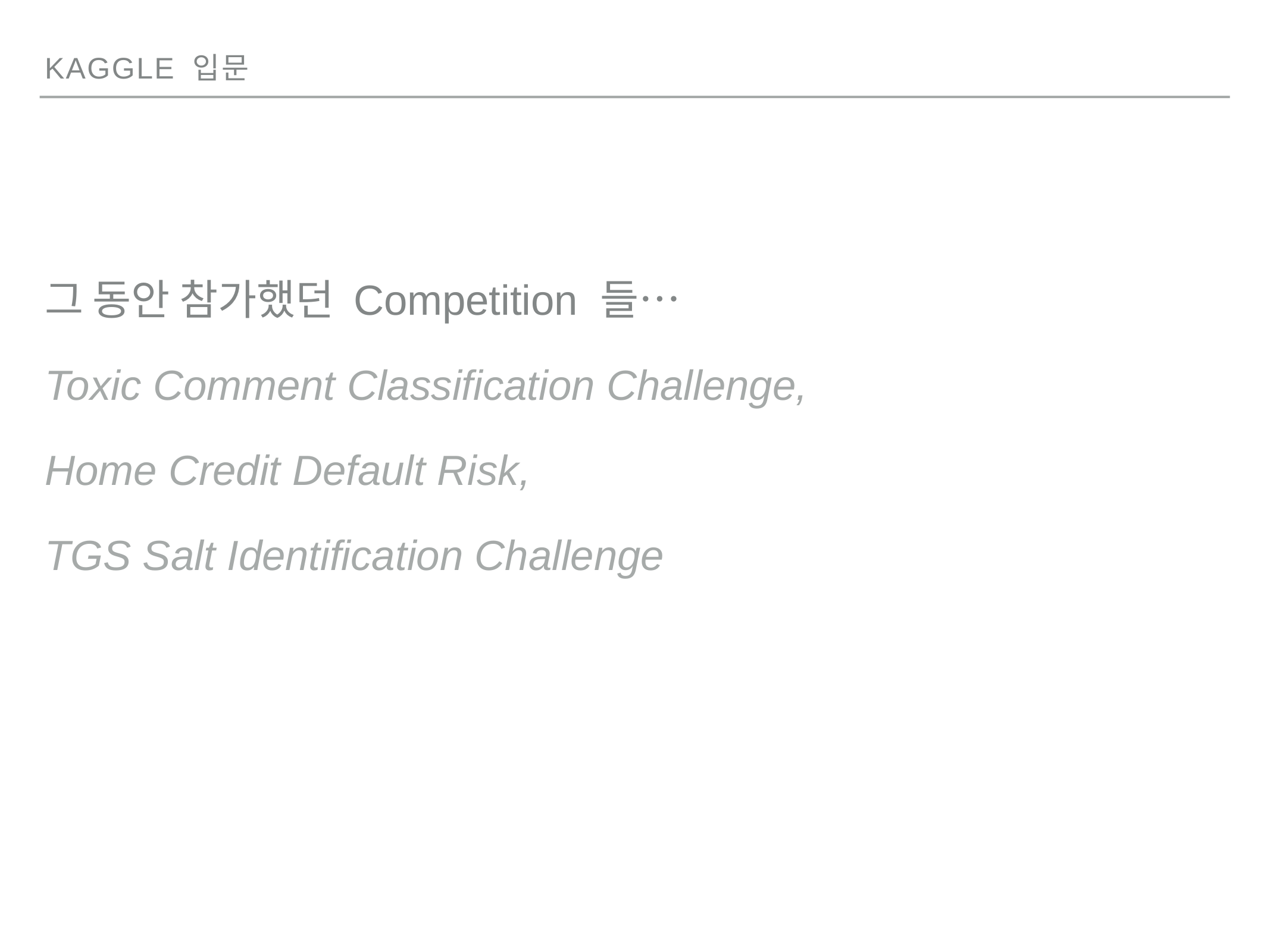

Kaggle 입문
그 동안 참가했던 Competition 들…
Toxic Comment Classification Challenge,
Home Credit Default Risk,
TGS Salt Identification Challenge